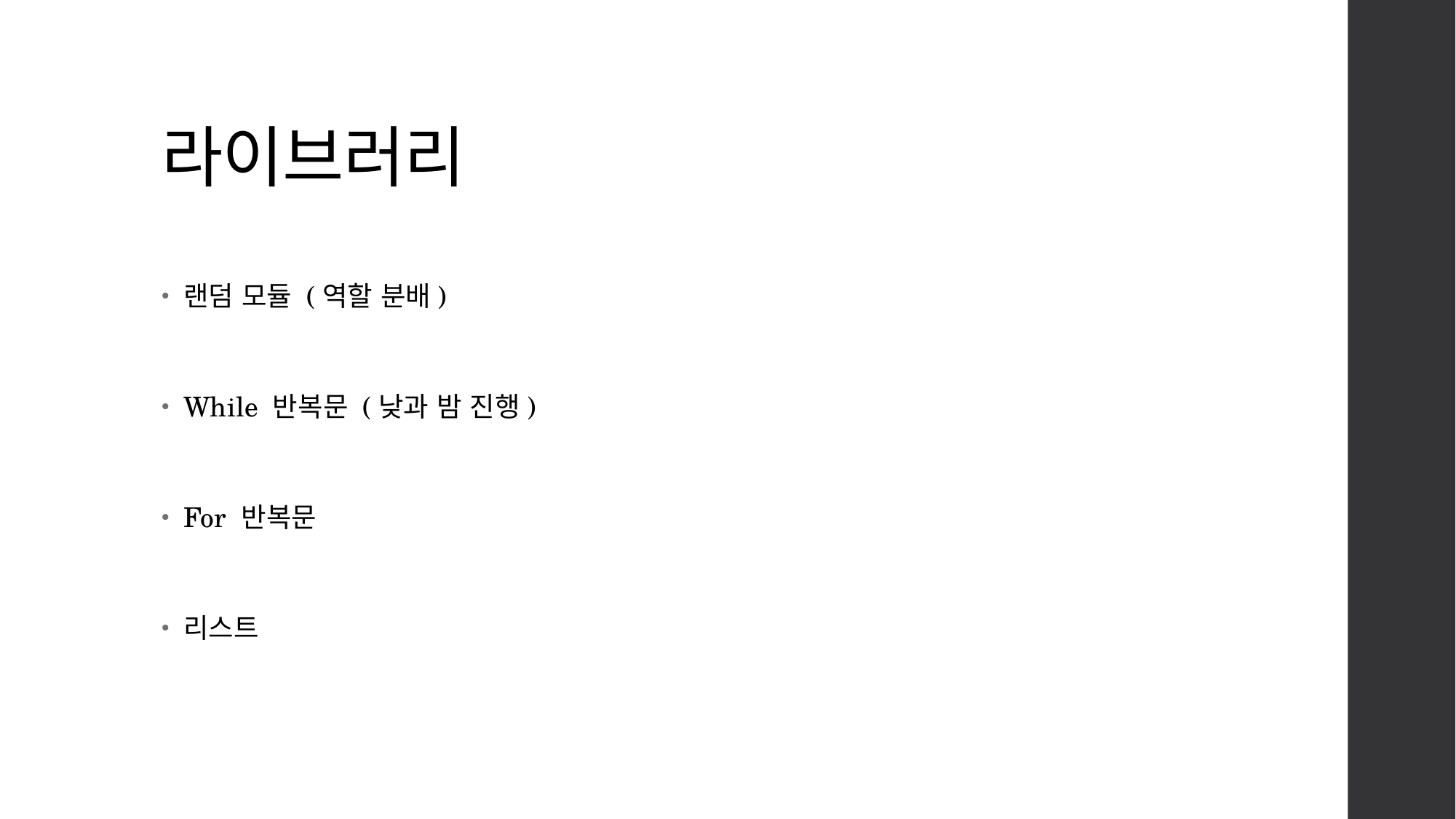

# 라이브러리

랜덤 모듈 (역할 분배)

While 반복문 (낮과 밤 진행)

For 반복문

리스트